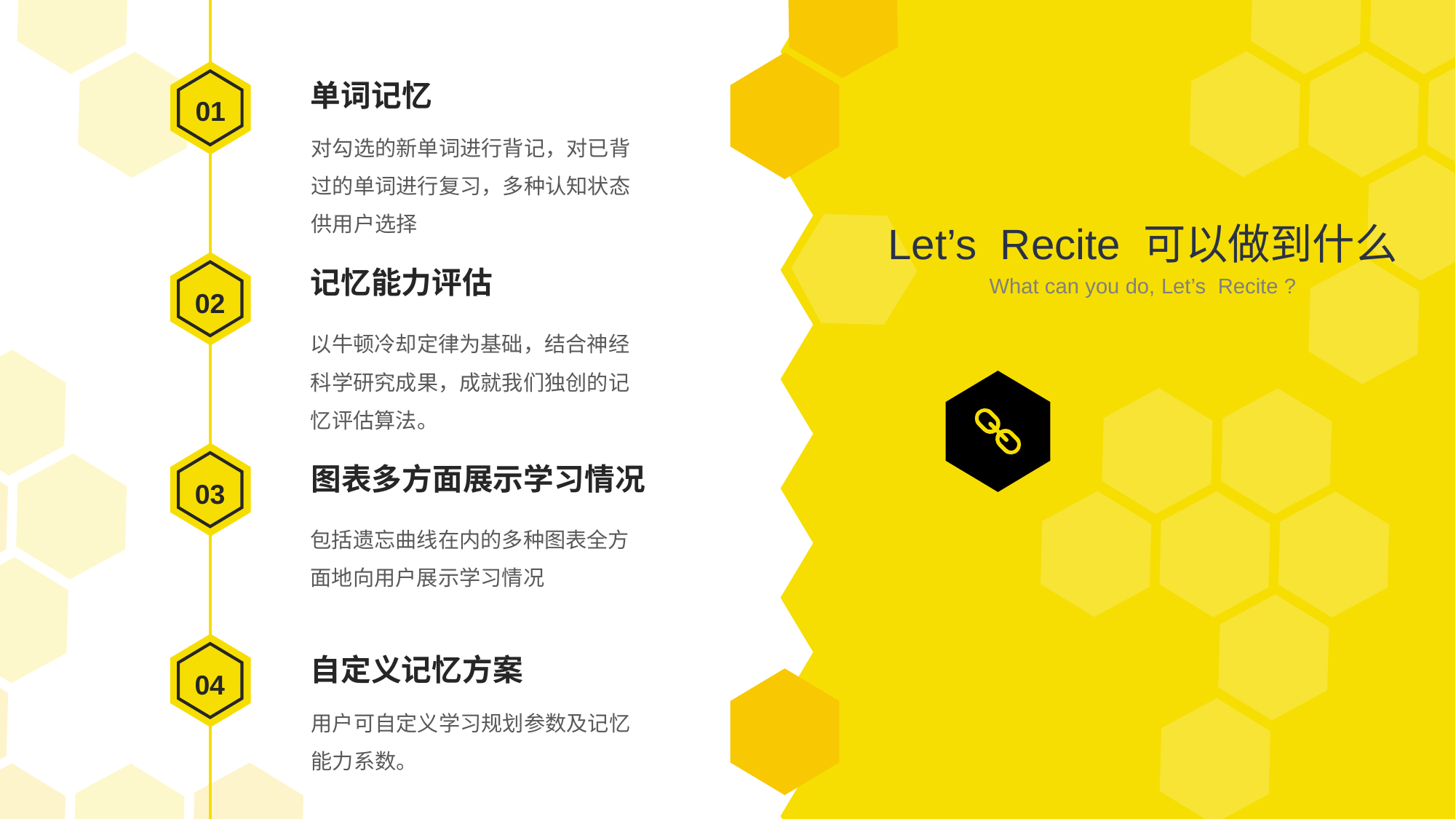

单词记忆

01
对勾选的新单词进行背记，对已背过的单词进行复习，多种认知状态供用户选择
Let’s  Recite 可以做到什么
       What can you do, Let’s  Recite ?

记忆能力评估

02
以牛顿冷却定律为基础，结合神经科学研究成果，成就我们独创的记忆评估算法。

图表多方面展示学习情况

03
包括遗忘曲线在内的多种图表全方面地向用户展示学习情况

自定义记忆方案

04

用户可自定义学习规划参数及记忆能力系数。